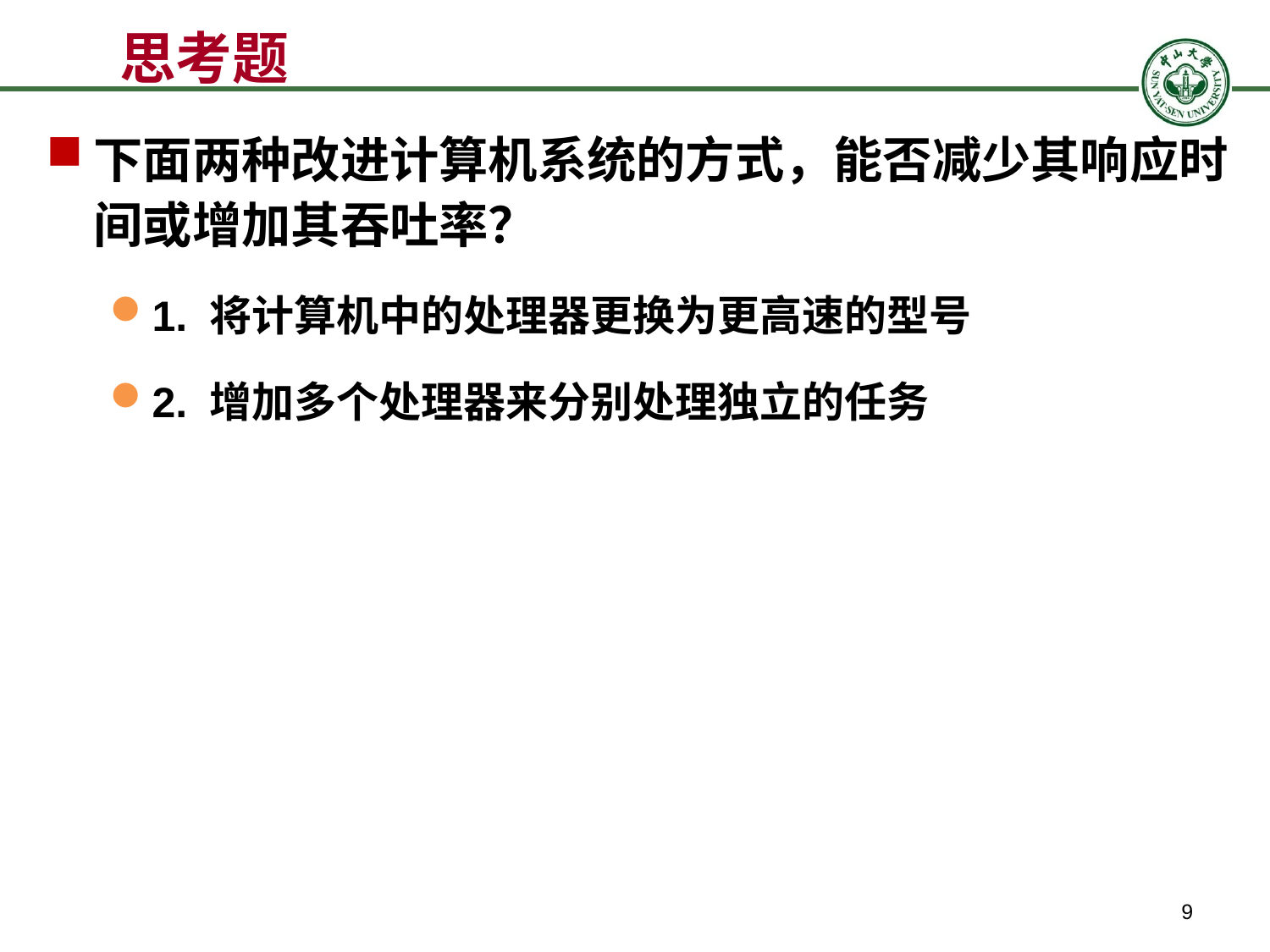

# 思考题
下面两种改进计算机系统的方式，能否减少其响应时间或增加其吞吐率？
1. 将计算机中的处理器更换为更高速的型号
2. 增加多个处理器来分别处理独立的任务